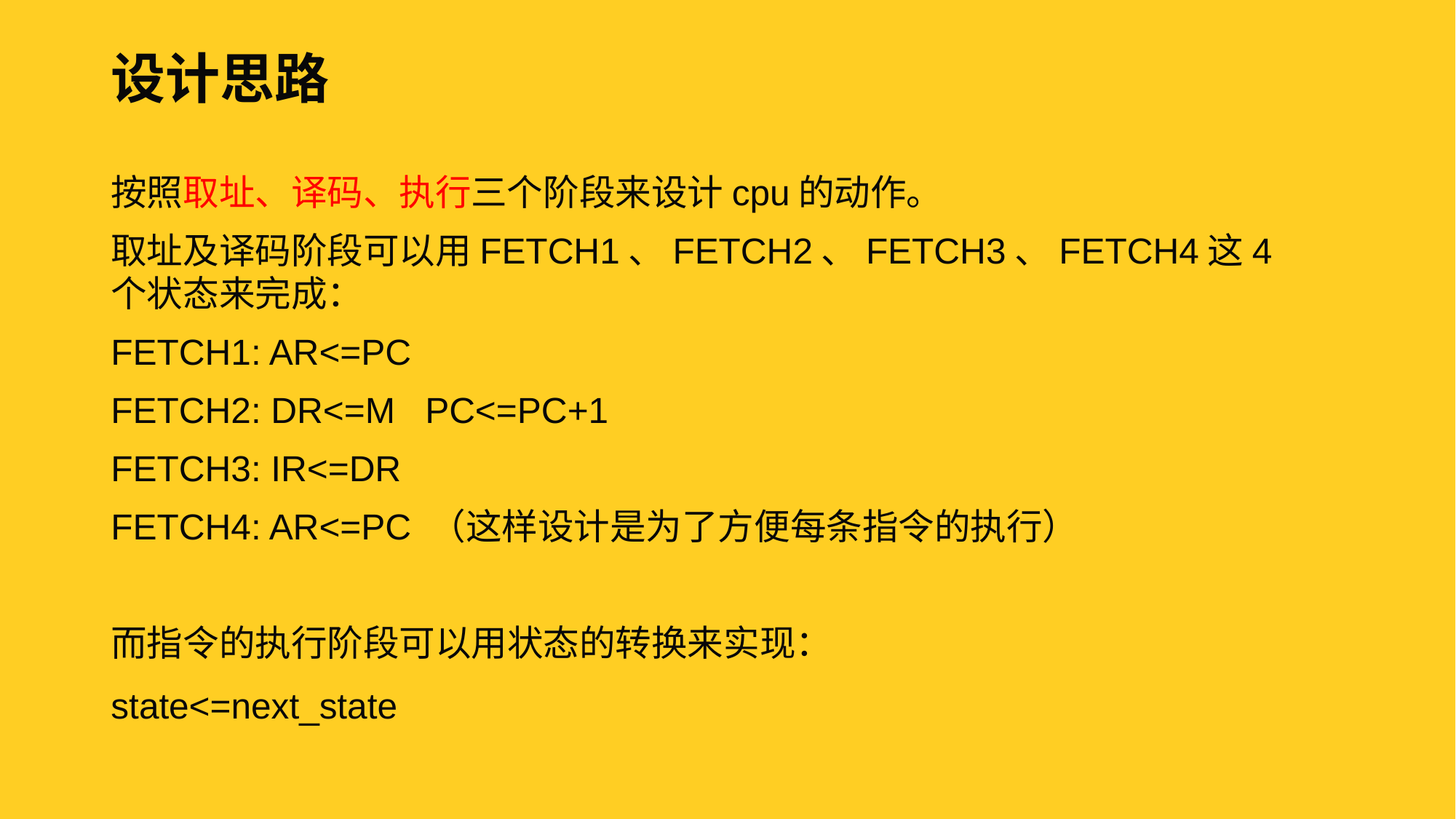

设计思路
按照取址、译码、执行三个阶段来设计cpu的动作。
取址及译码阶段可以用FETCH1、FETCH2、FETCH3、FETCH4这4个状态来完成：
FETCH1: AR<=PC
FETCH2: DR<=M   PC<=PC+1
FETCH3: IR<=DR
FETCH4: AR<=PC （这样设计是为了方便每条指令的执行）

而指令的执行阶段可以用状态的转换来实现：
state<=next_state